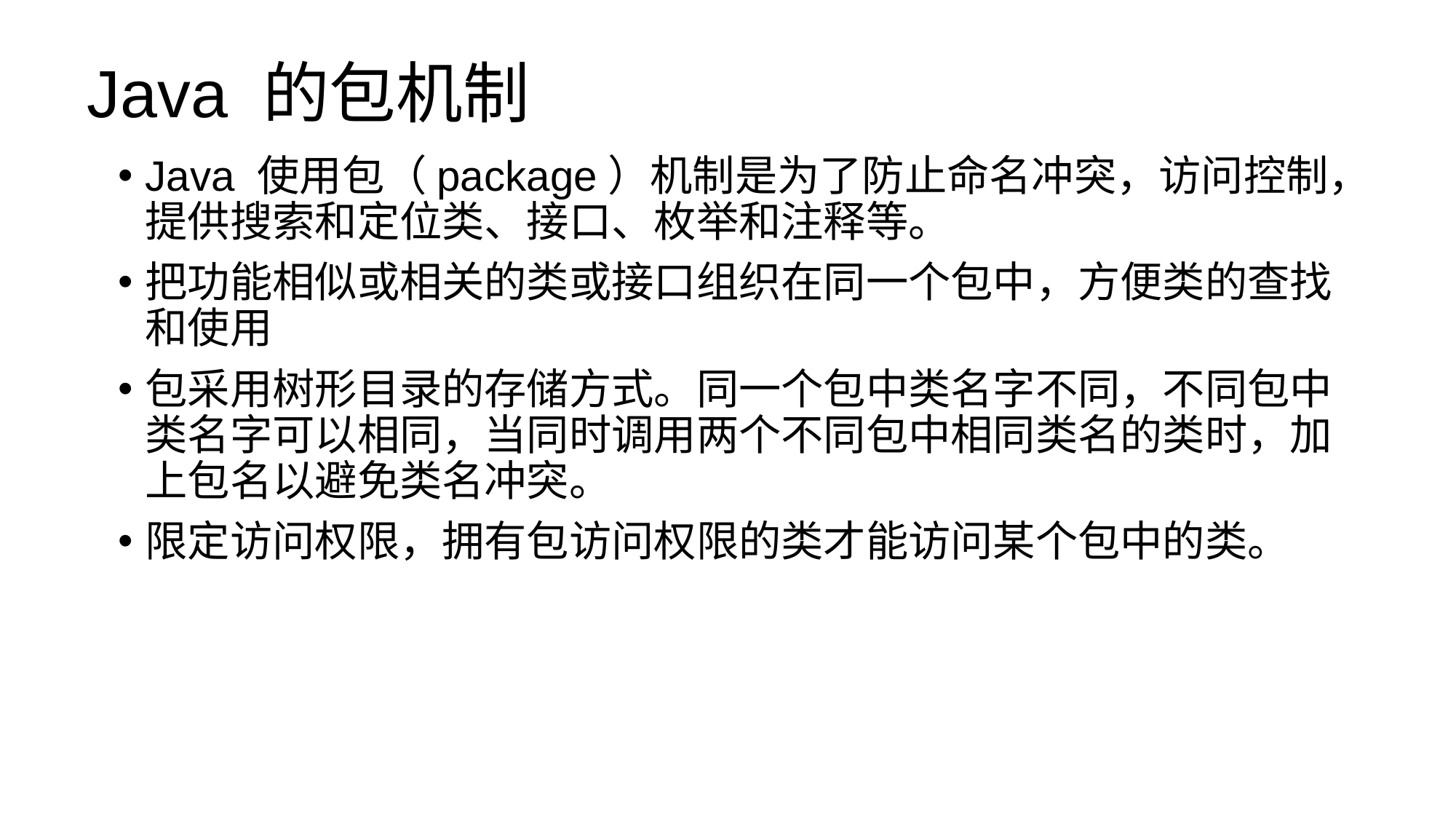

# Java 的包机制
Java 使用包（package）机制是为了防止命名冲突，访问控制，提供搜索和定位类、接口、枚举和注释等。
把功能相似或相关的类或接口组织在同一个包中，方便类的查找和使用
包采用树形目录的存储方式。同一个包中类名字不同，不同包中类名字可以相同，当同时调用两个不同包中相同类名的类时，加上包名以避免类名冲突。
限定访问权限，拥有包访问权限的类才能访问某个包中的类。